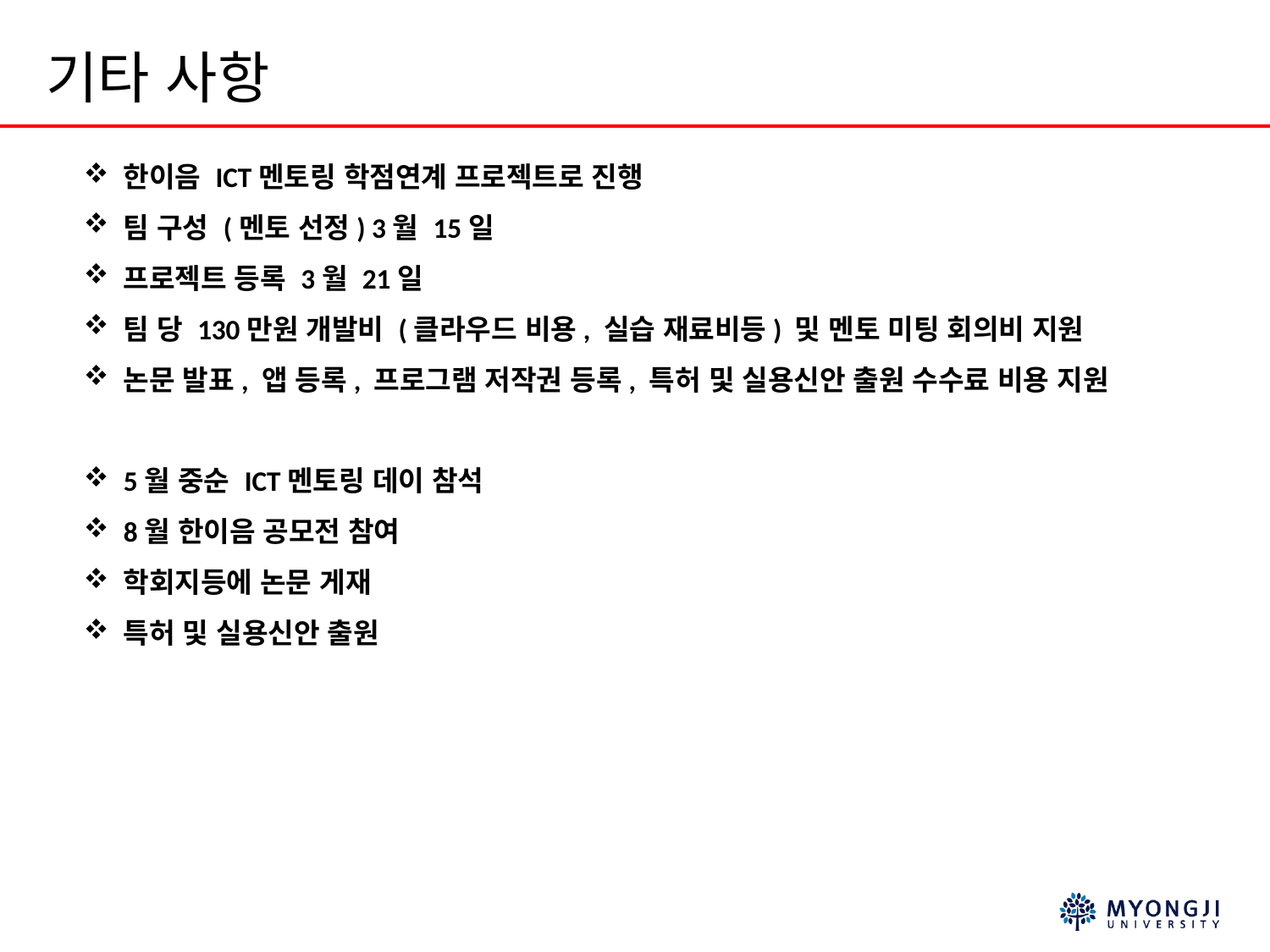

기타 사항
한이음 ICT멘토링 학점연계 프로젝트로 진행
팀 구성 (멘토 선정) 3월 15일
프로젝트 등록 3월 21일
팀 당 130만원 개발비 (클라우드 비용, 실습 재료비등) 및 멘토 미팅 회의비 지원
논문 발표, 앱 등록, 프로그램 저작권 등록, 특허 및 실용신안 출원 수수료 비용 지원

5월 중순 ICT멘토링 데이 참석
8월 한이음 공모전 참여
학회지등에 논문 게재
특허 및 실용신안 출원